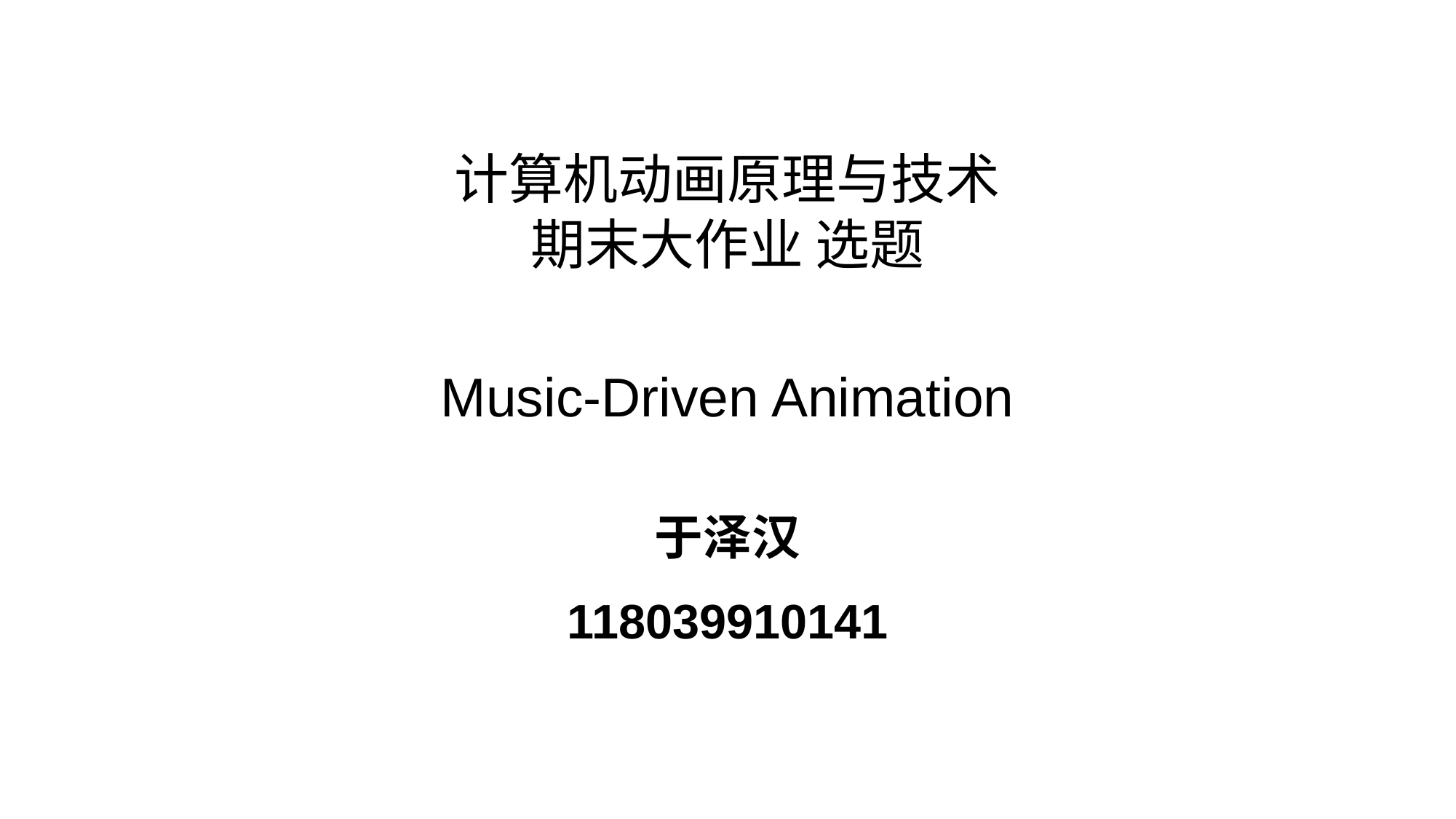

计算机动画原理与技术
期末大作业 选题
Music-Driven Animation
于泽汉
118039910141